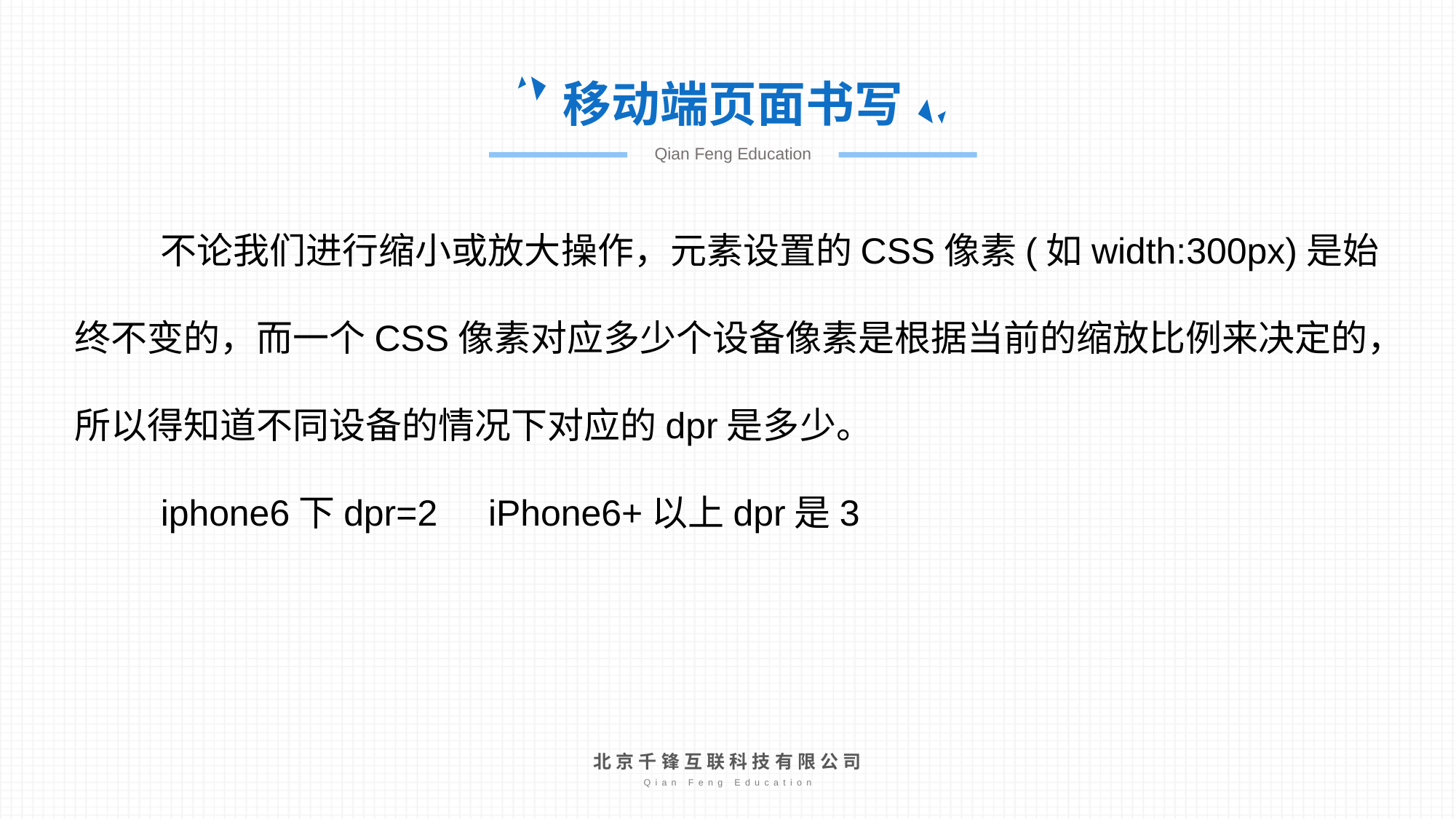

移动端页面书写

Qian Feng Education

不论我们进行缩小或放大操作，元素设置的CSS像素(如width:300px)是始终不变的，而一个CSS像素对应多少个设备像素是根据当前的缩放比例来决定的，所以得知道不同设备的情况下对应的dpr是多少。
iphone6下dpr=2     iPhone6+以上dpr是3
北京千锋互联科技有限公司
Qian Feng Education